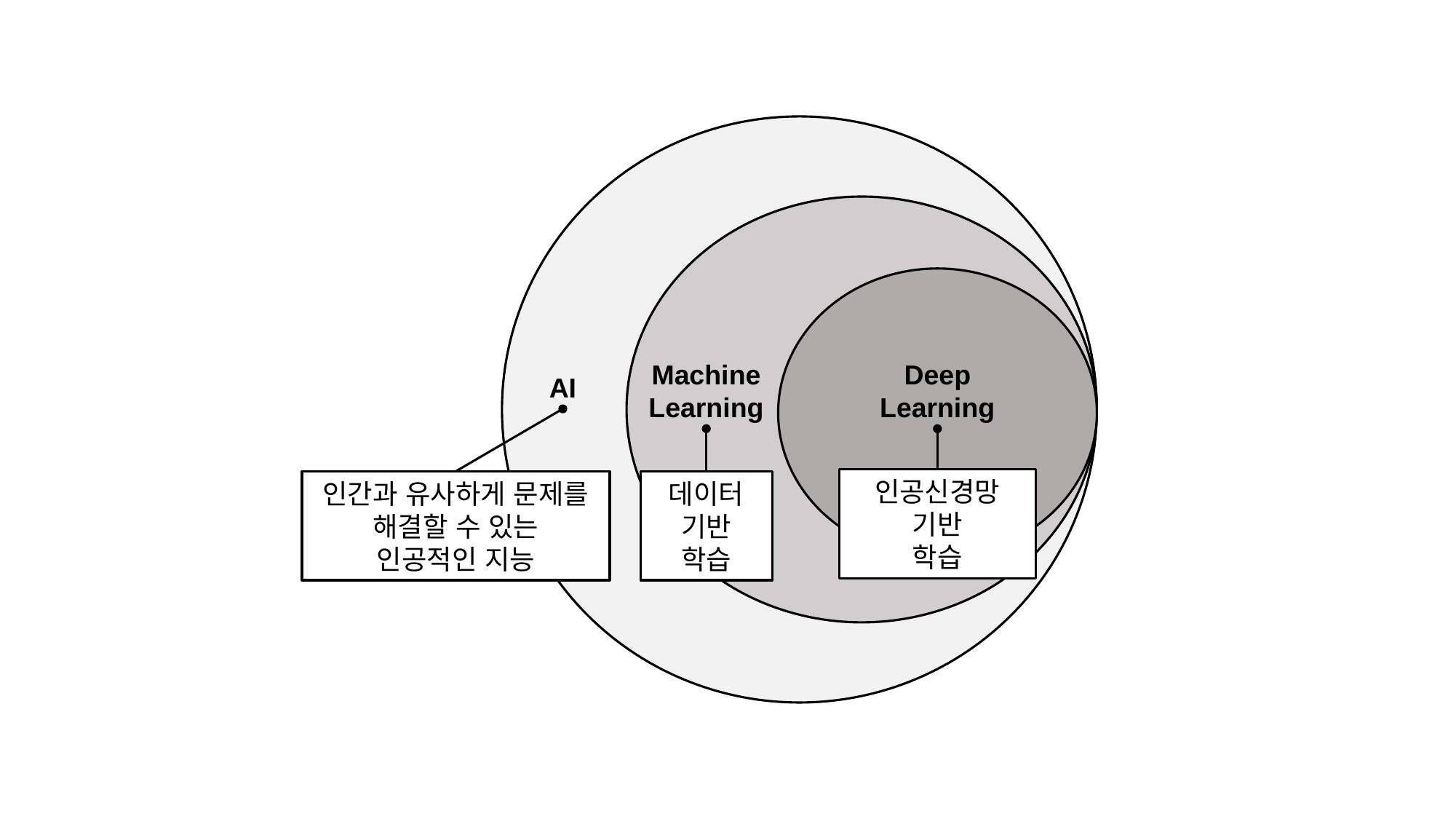

Machine
Learning
Deep
Learning
AI
인공신경망
기반
학습
인간과 유사하게 문제를 해결할 수 있는
인공적인 지능
데이터
기반
학습